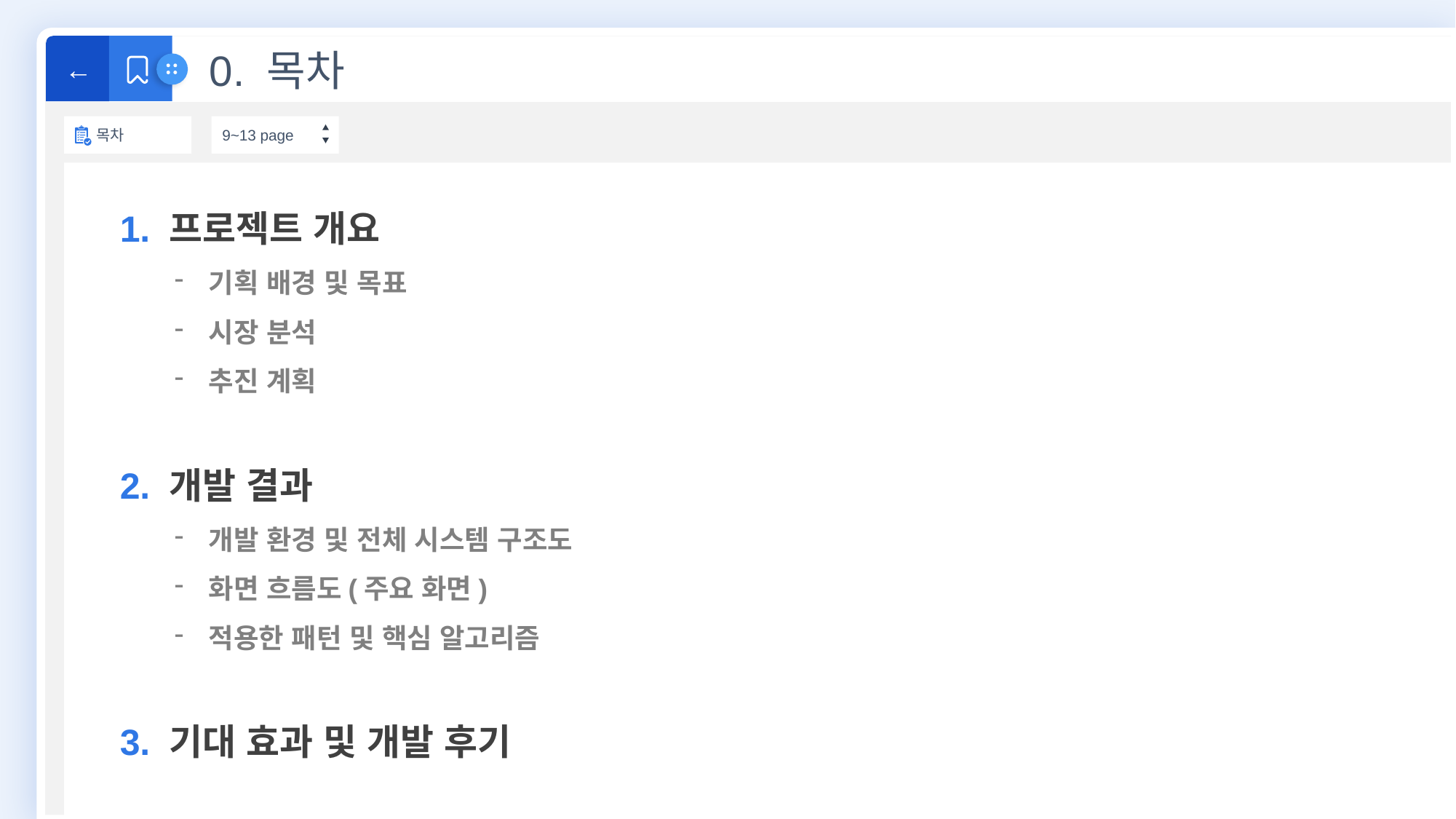

←

0. 목차
목차
9~13 page

1. 프로젝트 개요
기획 배경 및 목표
시장 분석
추진 계획
2. 개발 결과
개발 환경 및 전체 시스템 구조도
화면 흐름도(주요 화면)
적용한 패턴 및 핵심 알고리즘
3. 기대 효과 및 개발 후기